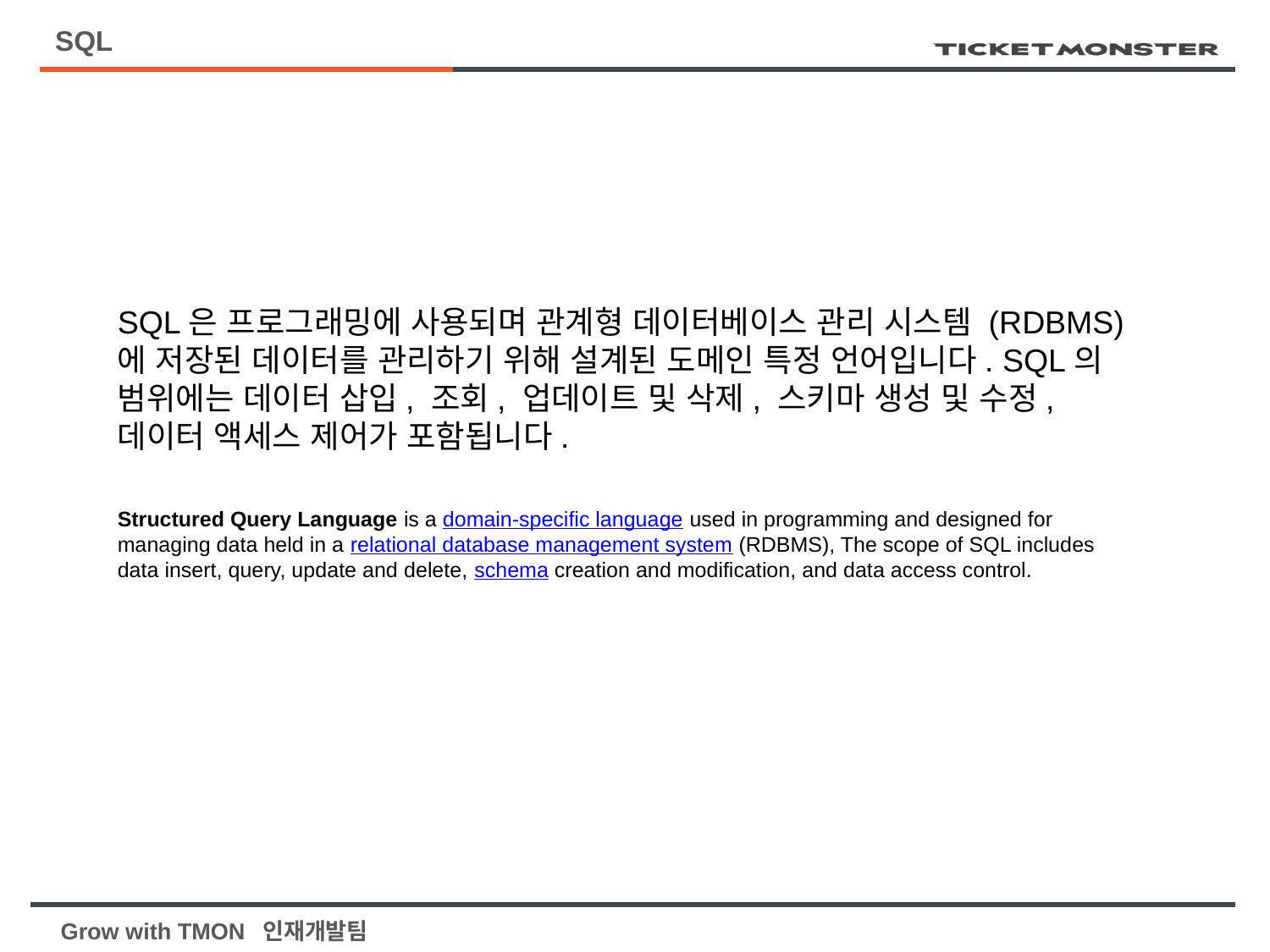

# SQL
SQL은 프로그래밍에 사용되며 관계형 데이터베이스 관리 시스템 (RDBMS)에 저장된 데이터를 관리하기 위해 설계된 도메인 특정 언어입니다. SQL의 범위에는 데이터 삽입, 조회, 업데이트 및 삭제, 스키마 생성 및 수정, 데이터 액세스 제어가 포함됩니다.
Structured Query Language is a domain-specific language used in programming and designed for managing data held in a relational database management system (RDBMS), The scope of SQL includes data insert, query, update and delete, schema creation and modification, and data access control.